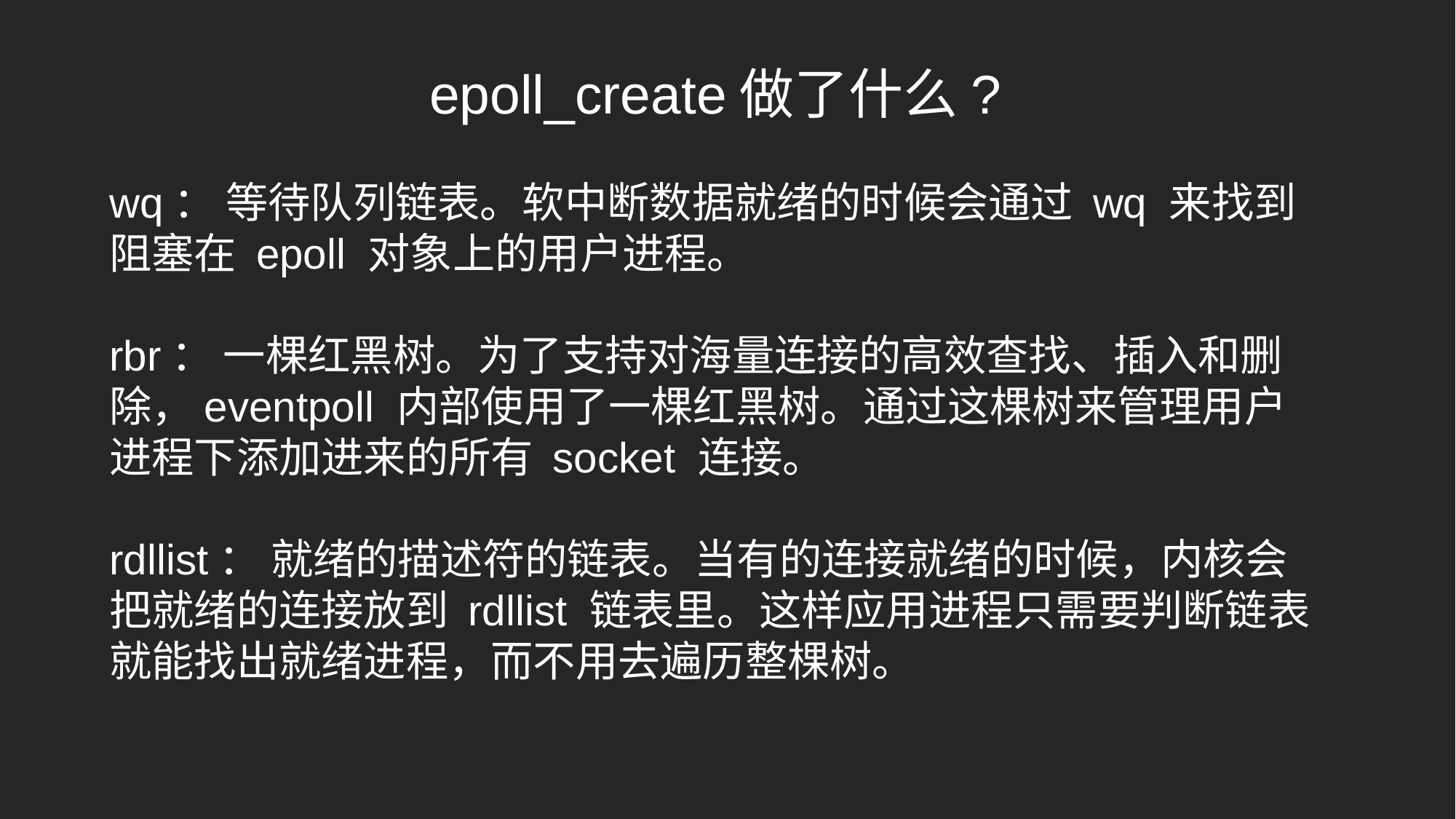

epoll_create做了什么?

wq： 等待队列链表。软中断数据就绪的时候会通过 wq 来找到阻塞在 epoll 对象上的用户进程。

rbr： 一棵红黑树。为了支持对海量连接的高效查找、插入和删除，eventpoll 内部使用了一棵红黑树。通过这棵树来管理用户进程下添加进来的所有 socket 连接。

rdllist： 就绪的描述符的链表。当有的连接就绪的时候，内核会把就绪的连接放到 rdllist 链表里。这样应用进程只需要判断链表就能找出就绪进程，而不用去遍历整棵树。